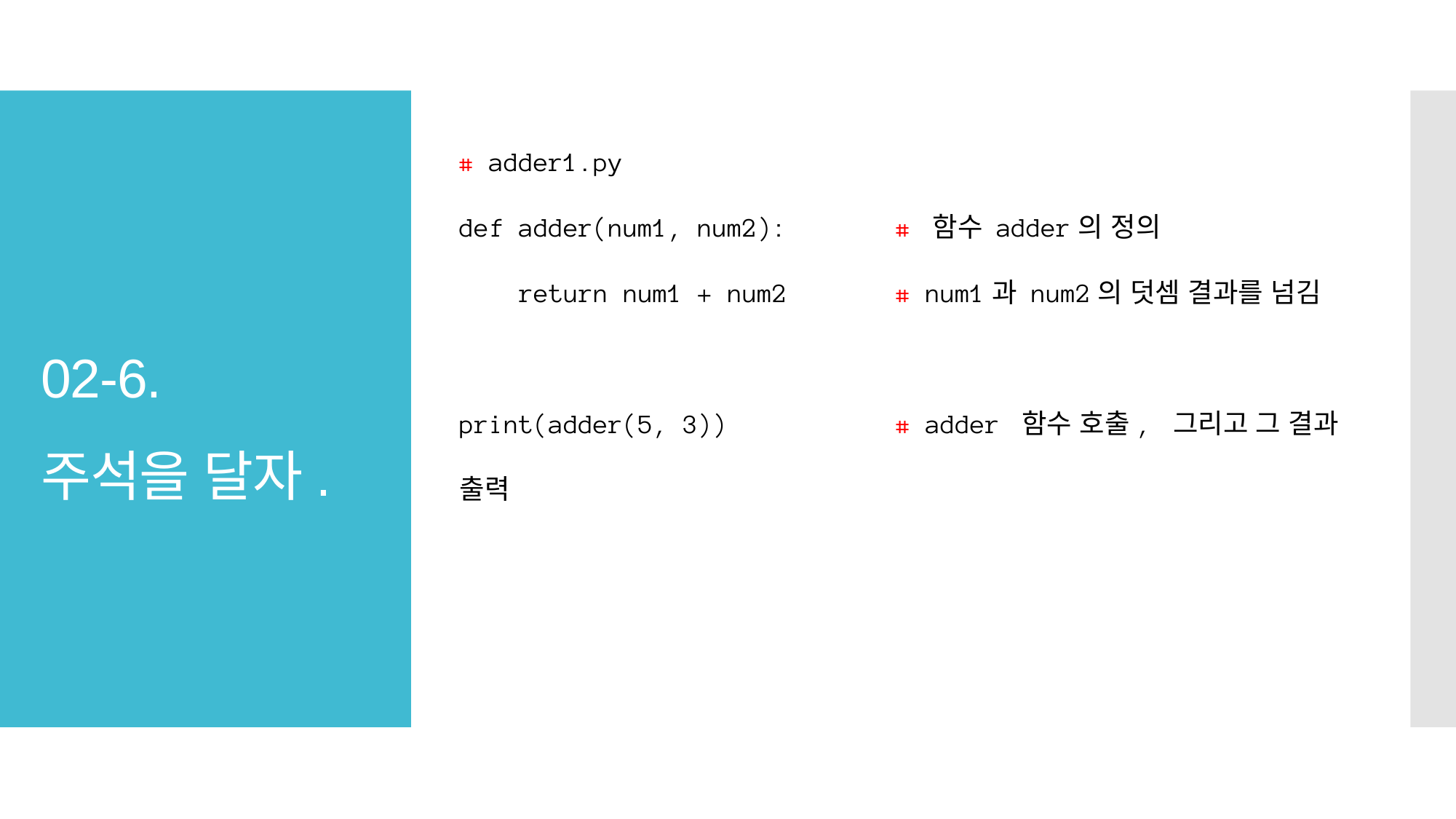

# adder1.py
def adder(num1, num2): 	# 함수 adder의 정의
    return num1 + num2 	# num1과 num2의 덧셈 결과를 넘김

print(adder(5, 3)) 		# adder 함수 호출, 그리고 그 결과 출력
# 02-6. 주석을 달자.